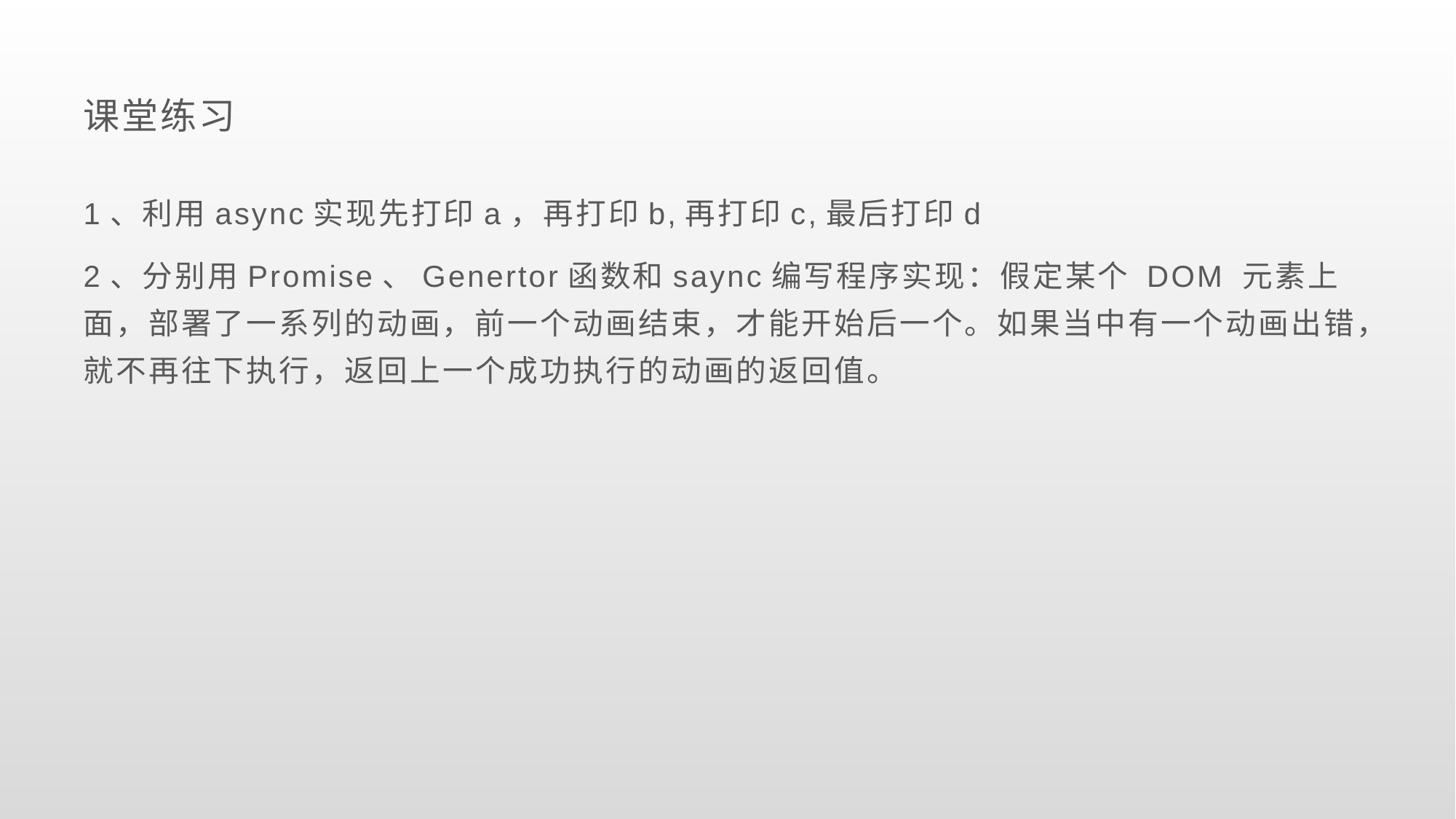

# 课堂练习
1、利用async实现先打印a，再打印b,再打印c,最后打印d
2、分别用Promise、Genertor函数和saync编写程序实现：假定某个 DOM 元素上面，部署了一系列的动画，前一个动画结束，才能开始后一个。如果当中有一个动画出错，就不再往下执行，返回上一个成功执行的动画的返回值。